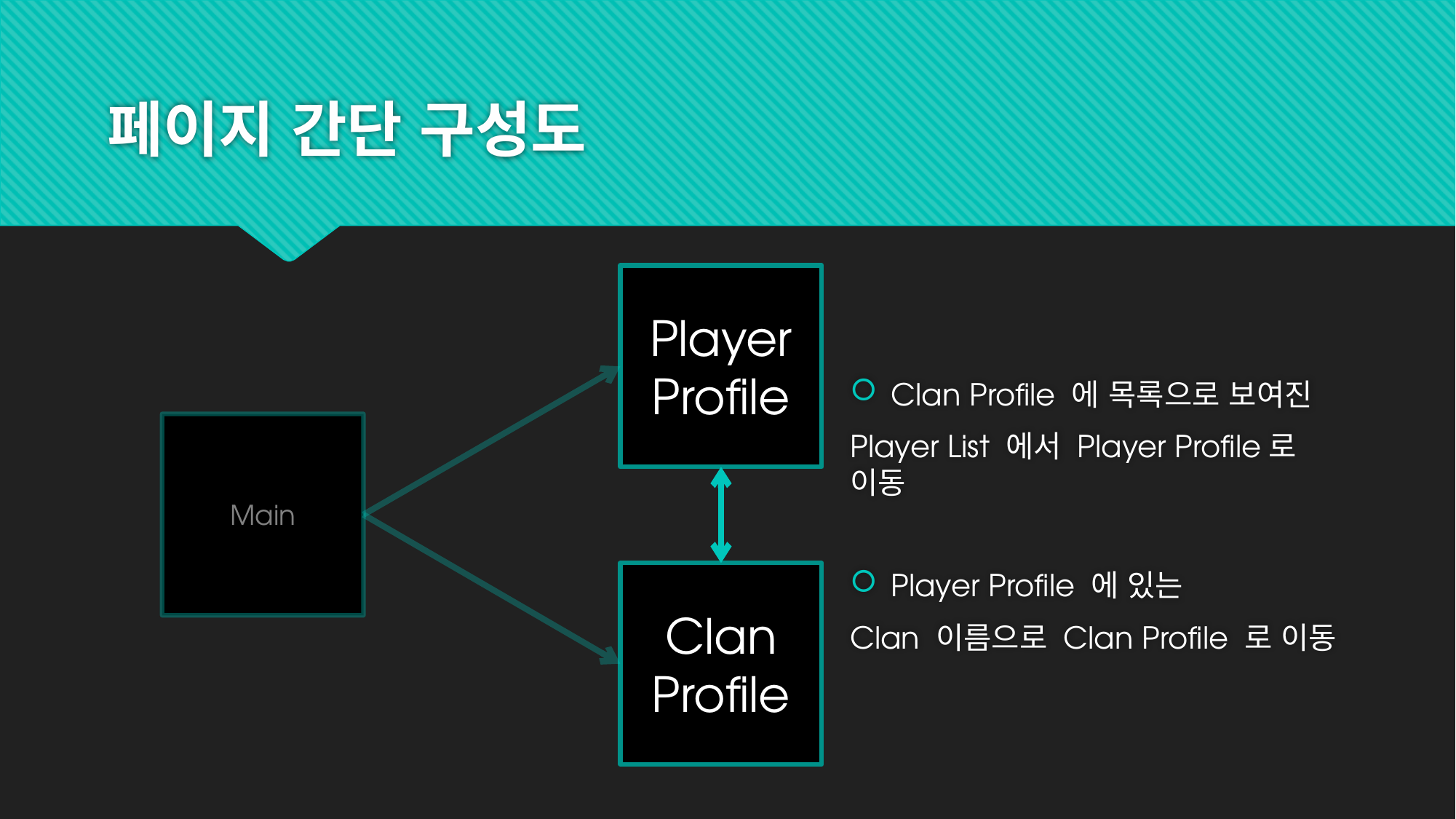

# 페이지 간단 구성도
Player Profile
Clan Profile 에 목록으로 보여진
Player List 에서 Player Profile로 이동

Player Profile 에 있는
Clan 이름으로 Clan Profile 로 이동
Main
Clan Profile